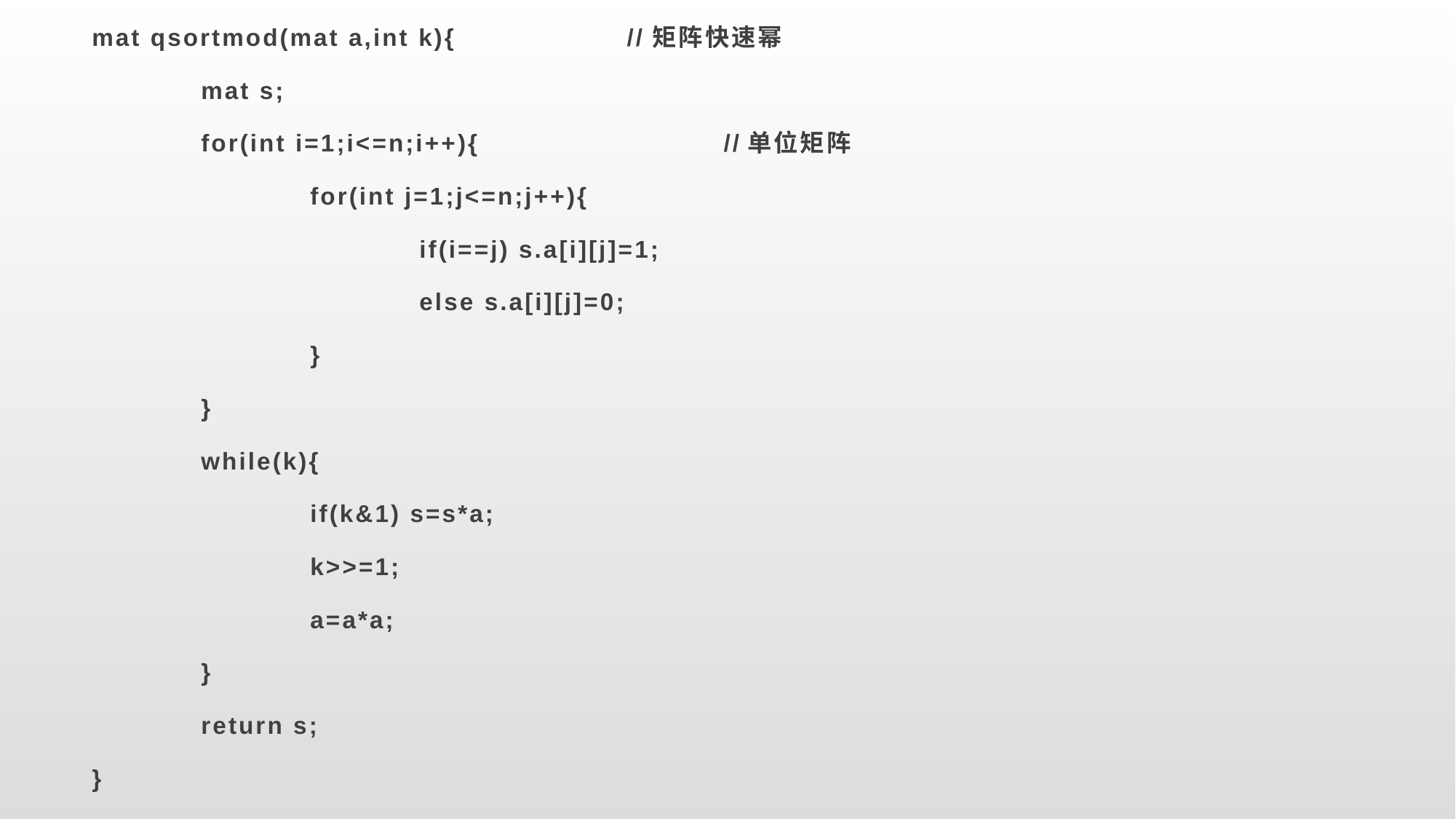

mat qsortmod(mat a,int k){                   //矩阵快速幂
	mat s;
	for(int i=1;i<=n;i++){                           //单位矩阵
		for(int j=1;j<=n;j++){
			if(i==j) s.a[i][j]=1;
			else s.a[i][j]=0;
		}
	}
	while(k){
		if(k&1) s=s*a;
		k>>=1;
		a=a*a;
	}
	return s;
}